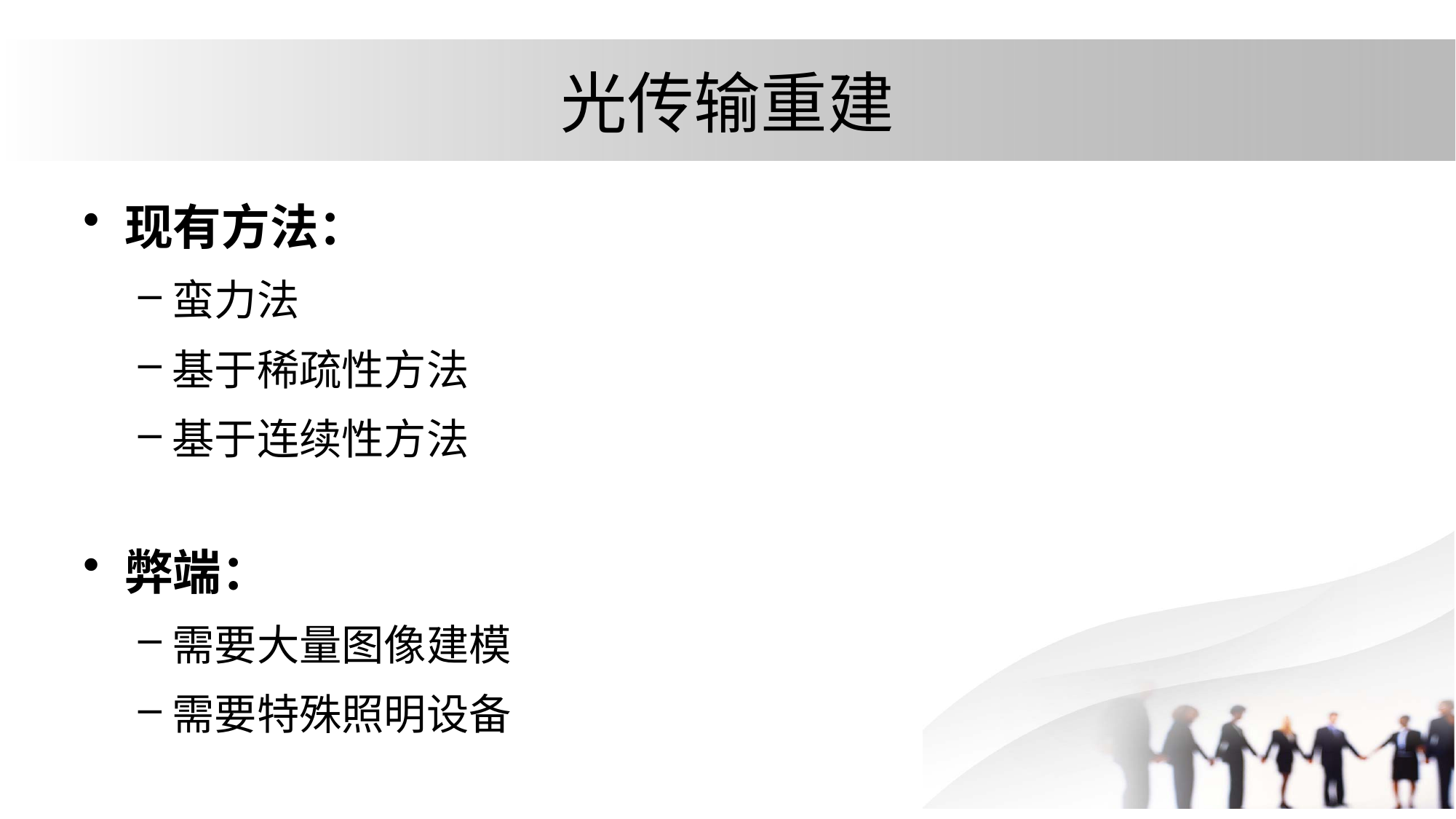

# 光传输重建
现有方法：
蛮力法
基于稀疏性方法
基于连续性方法

弊端：
需要大量图像建模
需要特殊照明设备